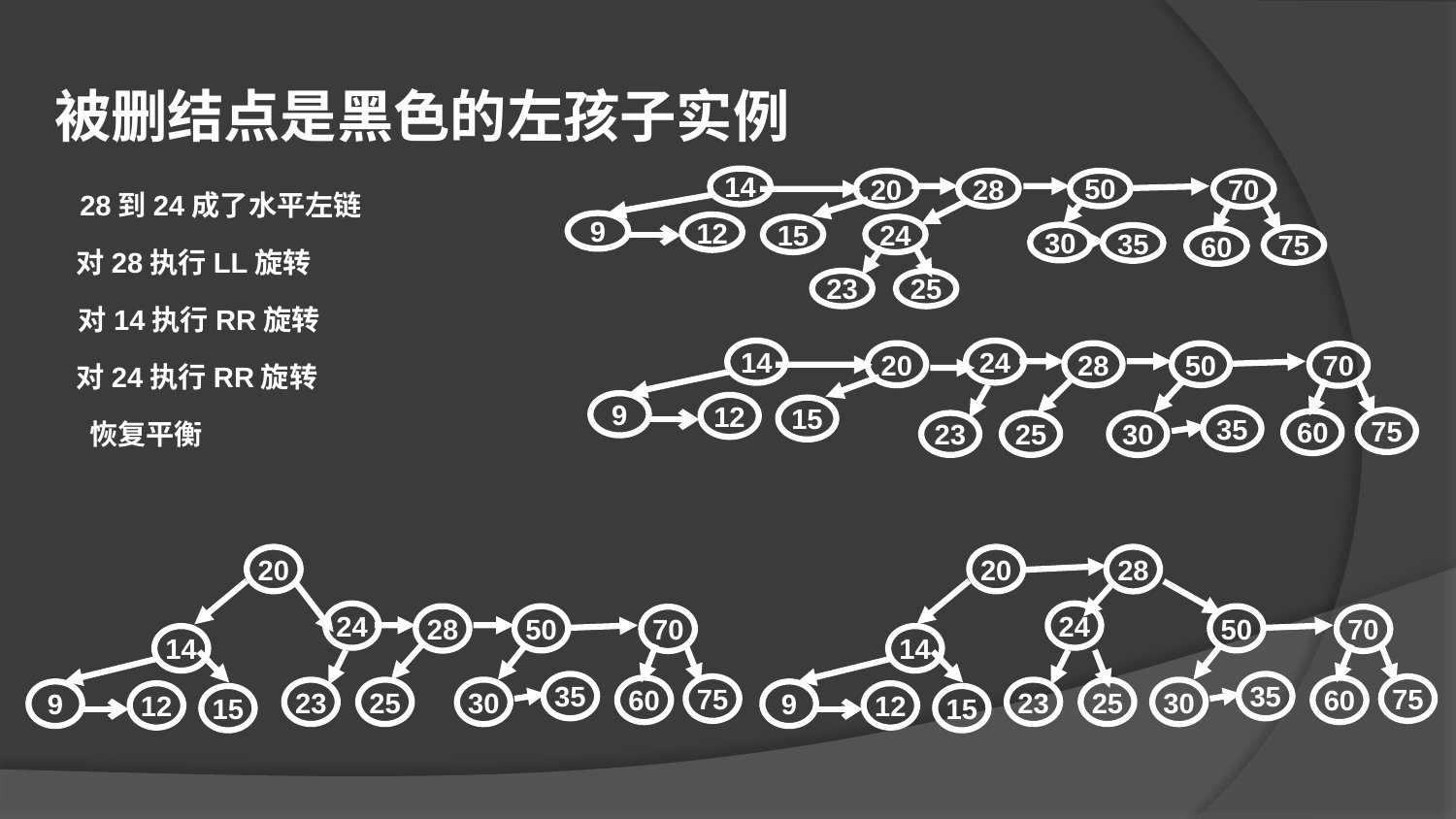

被删结点是黑色的左孩子实例
14
20
28
50
70

9
12
15
24
30
35
75
60

23
25
28到24成了水平左链
对28执行LL旋转
对14执行RR旋转
14
24
20
28
50
70

9
12
15
35
75
60
23
25
30

对24执行RR旋转
恢复平衡
20

24
28
50
70

14

35
75
60
23
25
30
9
12
15

20
28

24
50
70

14

35
75
60
23
25
30
9
12
15